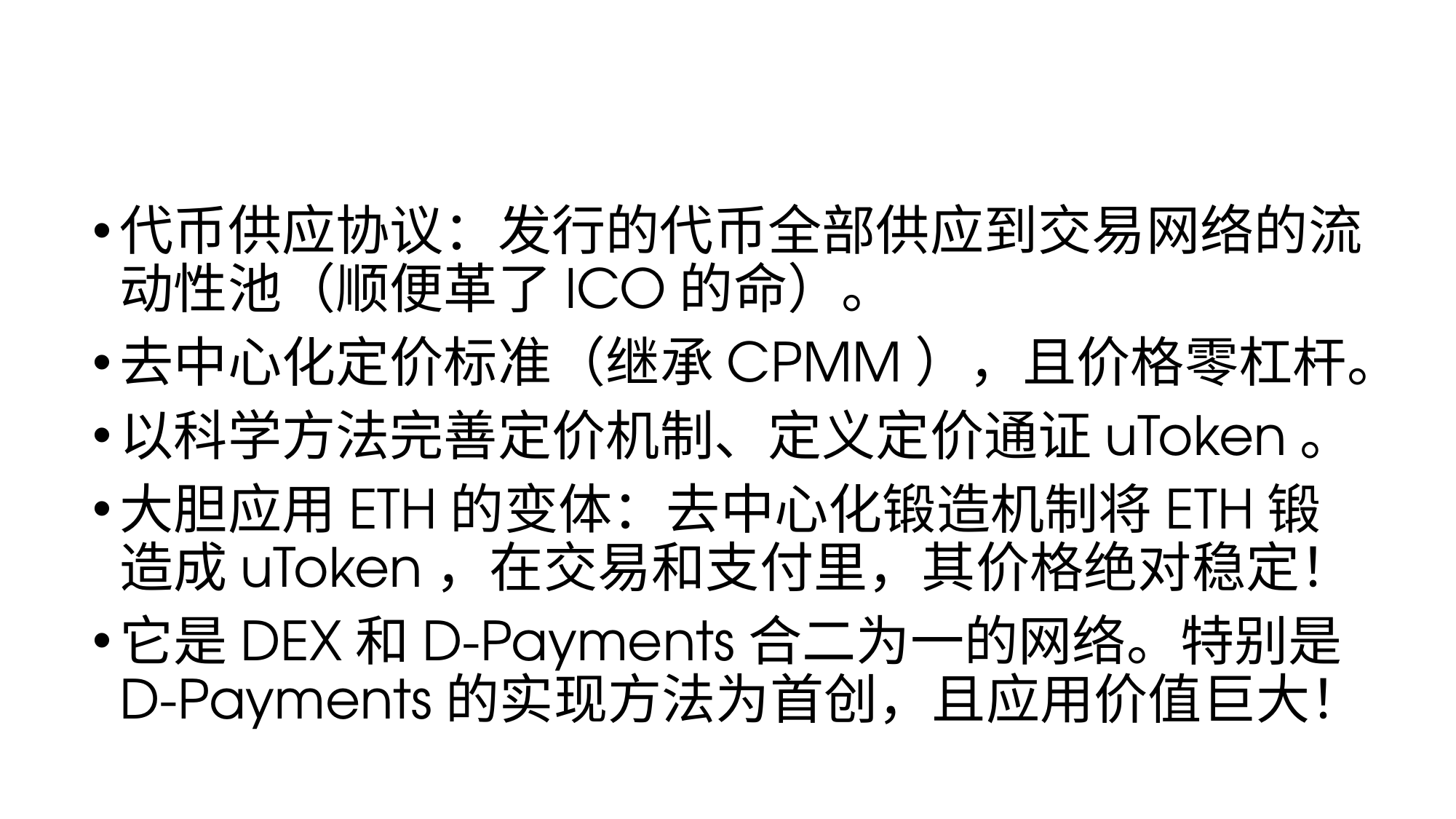

# 去中心化交易3.0：IADD Network
代币供应协议：发行的代币全部供应到交易网络的流动性池（顺便革了ICO的命）。
去中心化定价标准（继承CPMM），且价格零杠杆。
以科学方法完善定价机制、定义定价通证uToken。
大胆应用ETH的变体：去中心化锻造机制将ETH锻造成uToken，在交易和支付里，其价格绝对稳定！
它是DEX和D-Payments合二为一的网络。特别是D-Payments的实现方法为首创，且应用价值巨大！